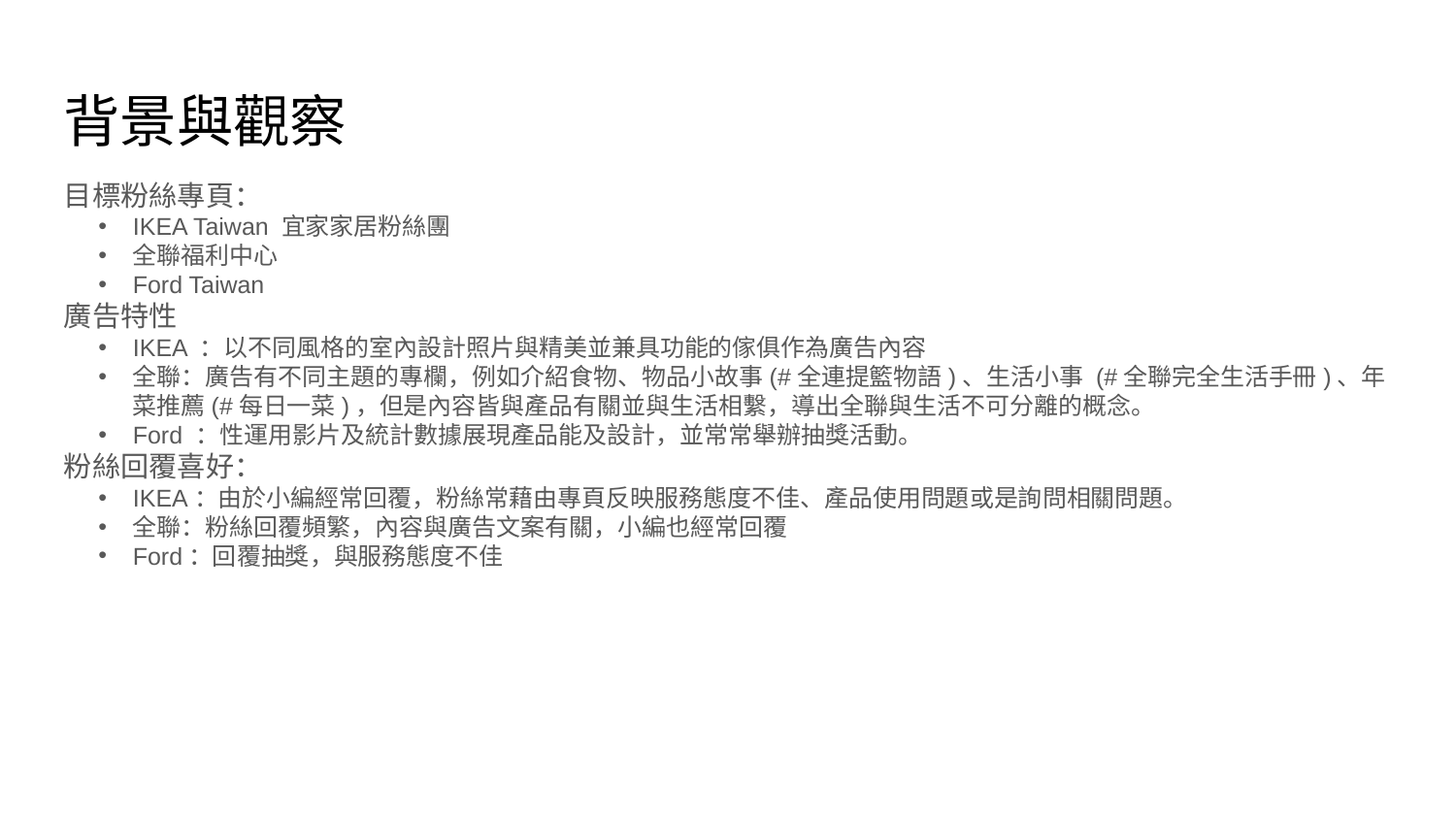

背景與觀察
目標粉絲專頁：
IKEA Taiwan 宜家家居粉絲團
全聯福利中心
Ford Taiwan
廣告特性
IKEA ：以不同風格的室內設計照片與精美並兼具功能的傢俱作為廣告內容
全聯：廣告有不同主題的專欄，例如介紹食物、物品小故事(#全連提籃物語)、生活小事 (#全聯完全生活手冊)、年菜推薦(#每日一菜)，但是內容皆與產品有關並與生活相繫，導出全聯與生活不可分離的概念。
Ford ：性運用影片及統計數據展現產品能及設計，並常常舉辦抽獎活動。
粉絲回覆喜好：
IKEA：由於小編經常回覆，粉絲常藉由專頁反映服務態度不佳、產品使用問題或是詢問相關問題。
全聯：粉絲回覆頻繁，內容與廣告文案有關，小編也經常回覆
Ford：回覆抽獎，與服務態度不佳